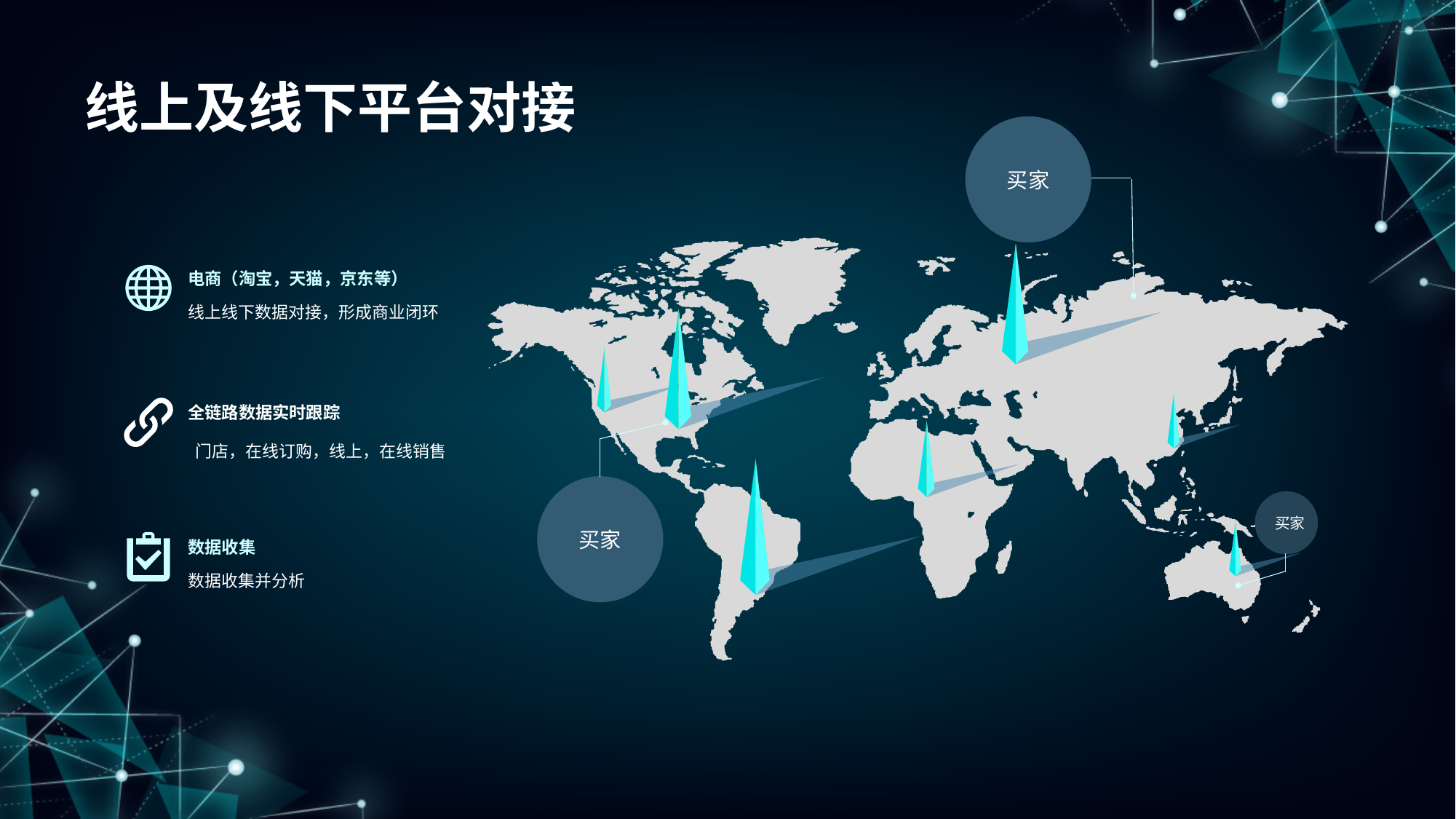

线上及线下平台对接
买家

买家
买家

电商（淘宝，天猫，京东等）

线上线下数据对接，形成商业闭环
全链路数据实时跟踪

门店，在线订购，线上，在线销售
数据收集

数据收集并分析